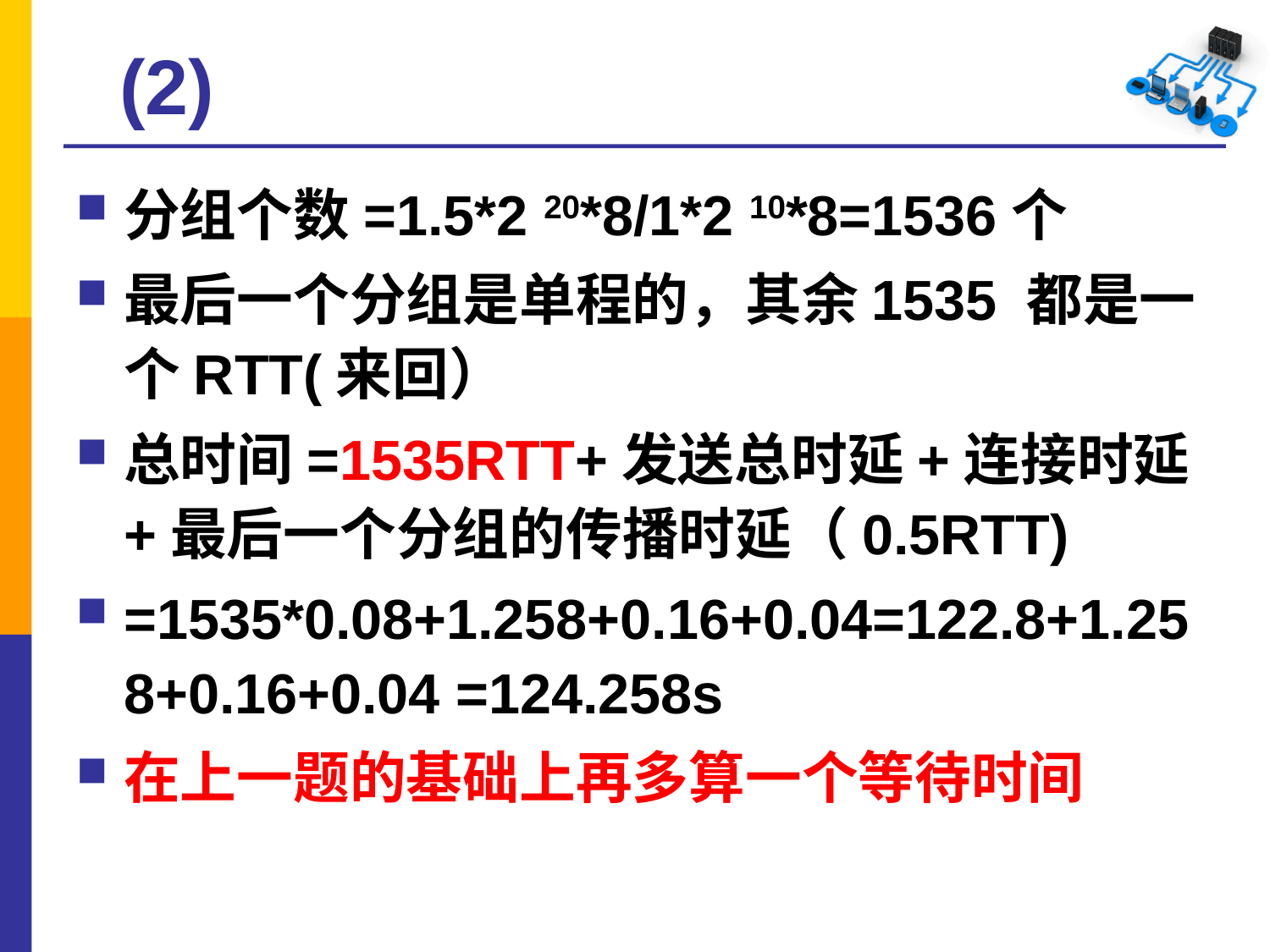

# (2)
分组个数=1.5*2 20*8/1*2 10*8=1536个
最后一个分组是单程的，其余1535 都是一个RTT(来回）
总时间=1535RTT+发送总时延+连接时延+最后一个分组的传播时延（0.5RTT)
=1535*0.08+1.258+0.16+0.04=122.8+1.258+0.16+0.04 =124.258s
在上一题的基础上再多算一个等待时间